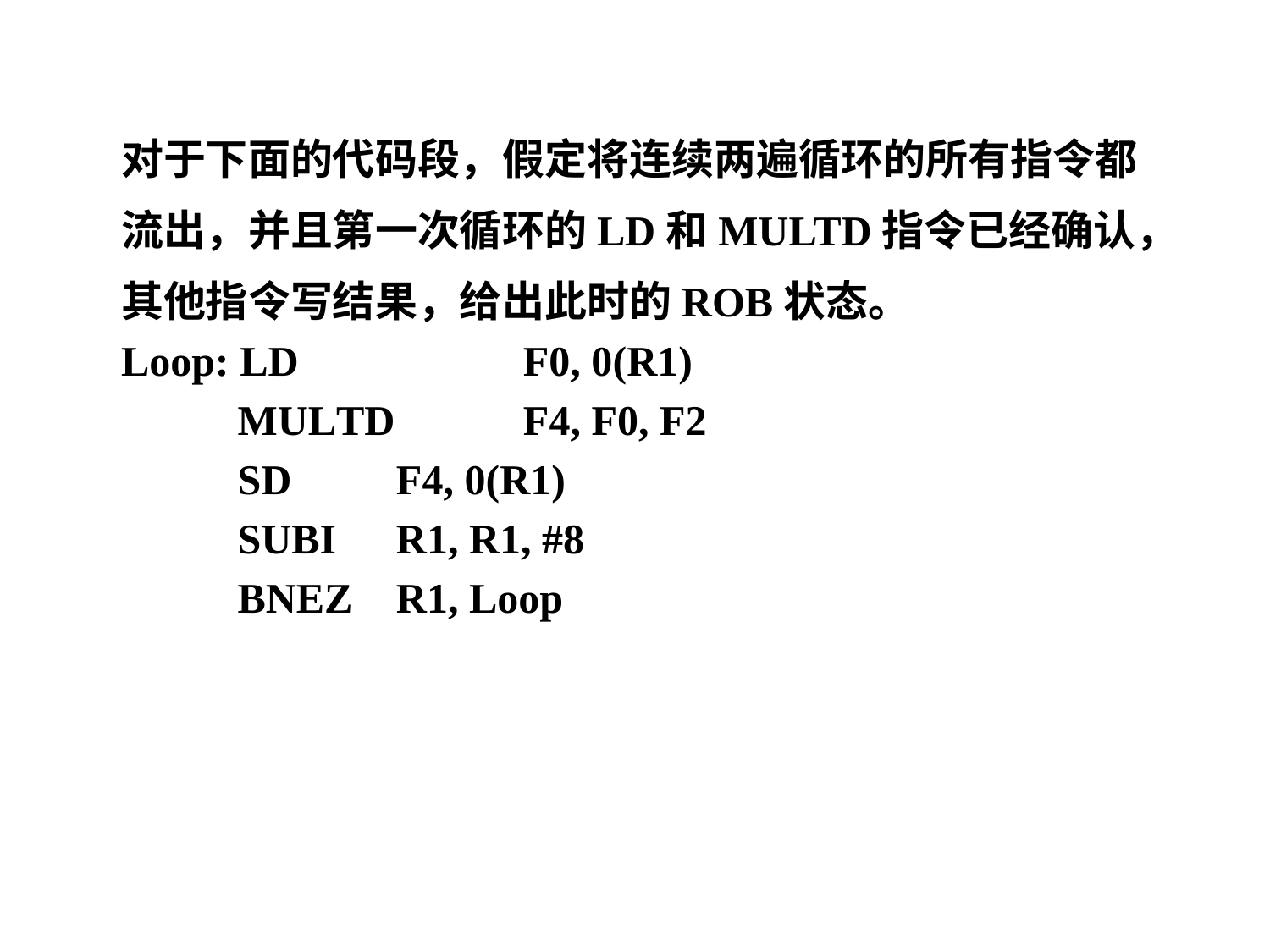

对于下面的代码段，假定将连续两遍循环的所有指令都流出，并且第一次循环的LD和MULTD指令已经确认，其他指令写结果，给出此时的ROB状态。
      Loop: LD	              F0, 0(R1)
                 MULTD	  F4, F0, F2
                 SD  	  F4, 0(R1)
                 SUBI  	  R1, R1, #8
                 BNEZ	  R1, Loop